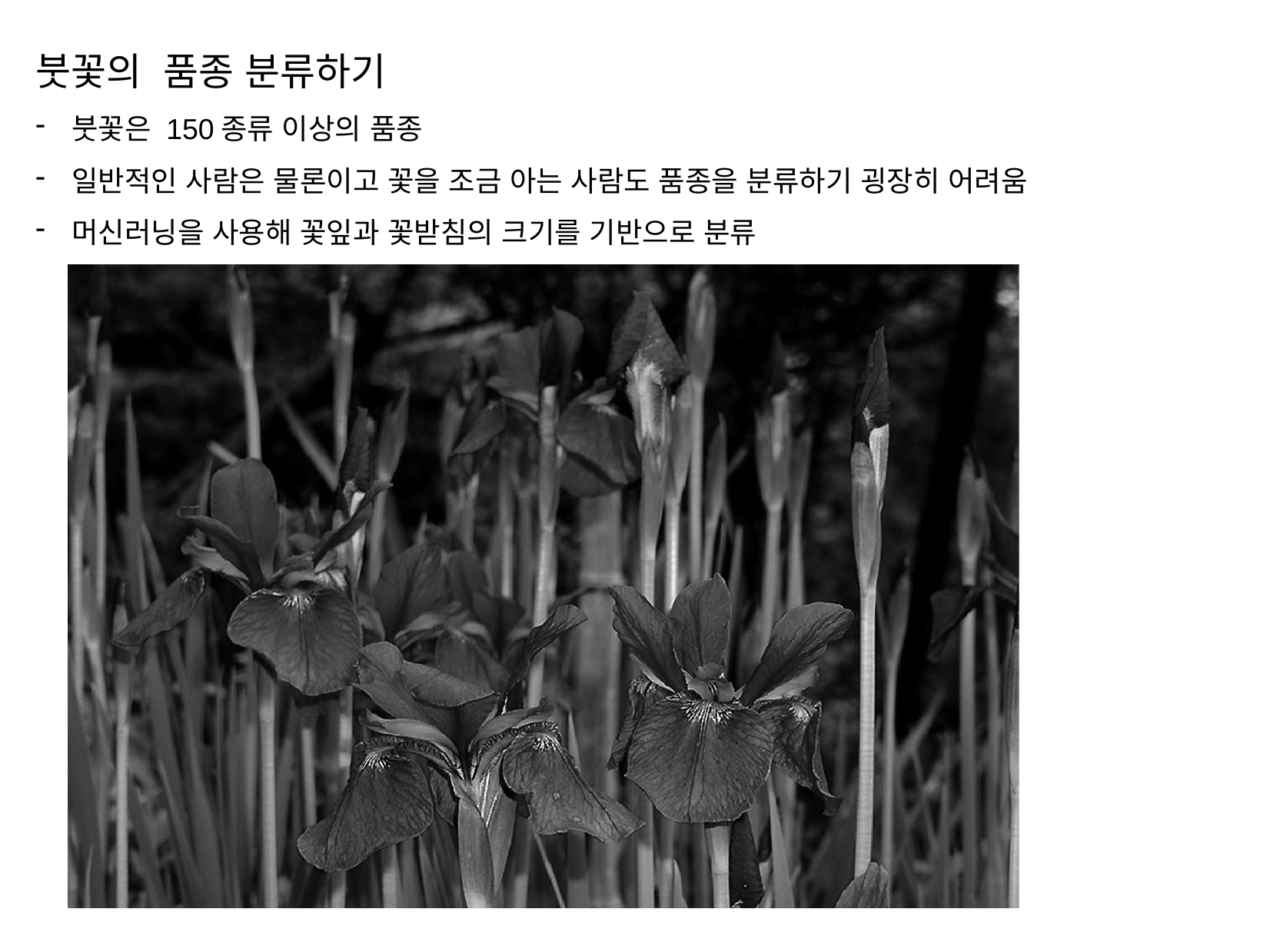

붓꽃의  품종 분류하기
붓꽃은 150종류 이상의 품종
일반적인 사람은 물론이고 꽃을 조금 아는 사람도 품종을 분류하기 굉장히 어려움
머신러닝을 사용해 꽃잎과 꽃받침의 크기를 기반으로 분류